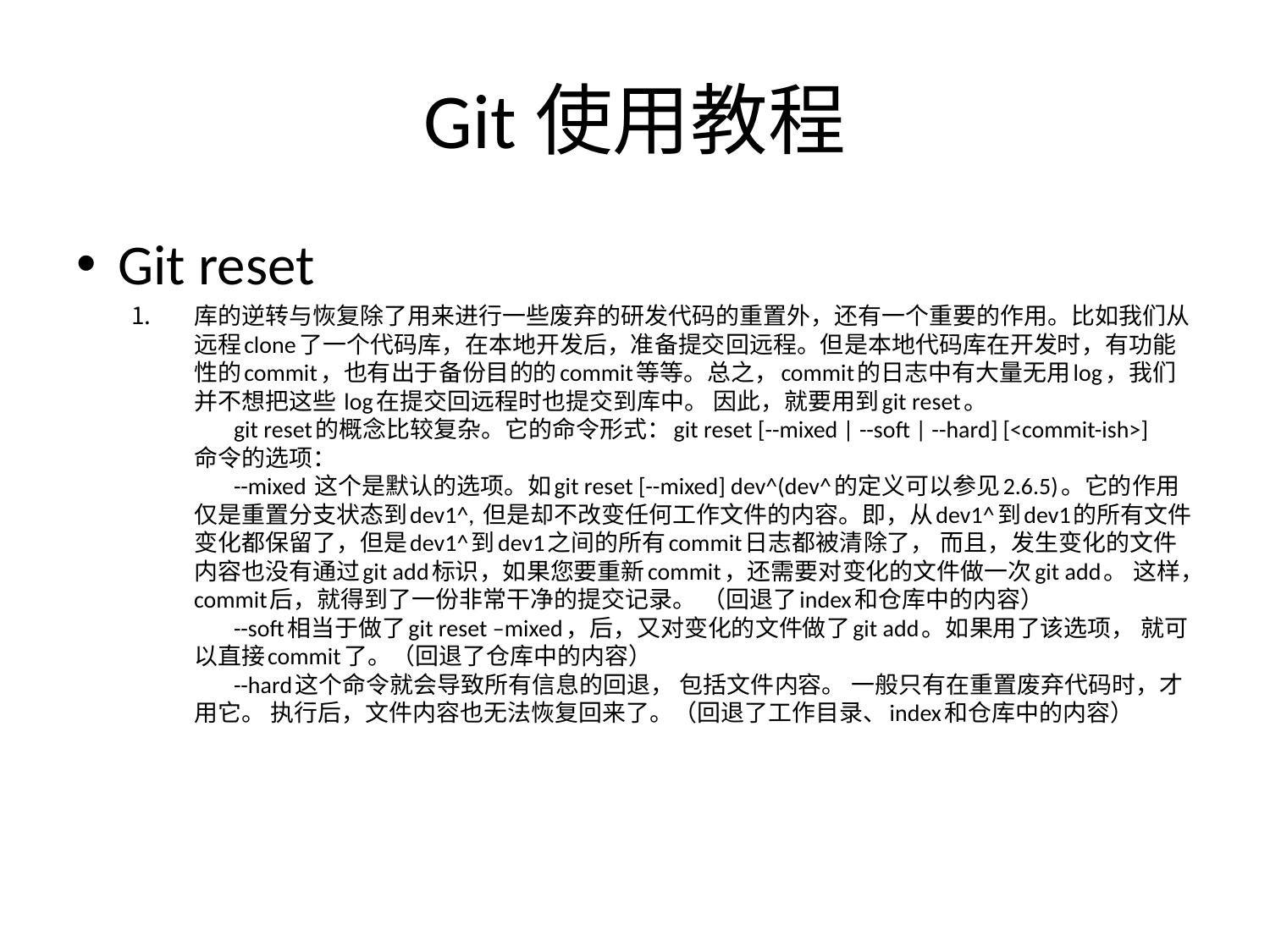

# Git使用教程
Git reset
库的逆转与恢复除了用来进行一些废弃的研发代码的重置外，还有一个重要的作用。比如我们从远程clone了一个代码库，在本地开发后，准备提交回远程。但是本地代码库在开发时，有功能性的commit，也有出于备份目的的commit等等。总之，commit的日志中有大量无用log，我们并不想把这些 log在提交回远程时也提交到库中。 因此，就要用到git reset。 
       git reset的概念比较复杂。它的命令形式：git reset [--mixed | --soft | --hard] [<commit-ish>] 
命令的选项： 
       --mixed 这个是默认的选项。如git reset [--mixed] dev^(dev^的定义可以参见2.6.5)。它的作用仅是重置分支状态到dev1^, 但是却不改变任何工作文件的内容。即，从dev1^到dev1的所有文件变化都保留了，但是dev1^到dev1之间的所有commit日志都被清除了， 而且，发生变化的文件内容也没有通过git add标识，如果您要重新commit，还需要对变化的文件做一次git add。 这样，commit后，就得到了一份非常干净的提交记录。 （回退了index和仓库中的内容） 
       --soft相当于做了git reset –mixed，后，又对变化的文件做了git add。如果用了该选项， 就可以直接commit了。（回退了仓库中的内容） 
       --hard这个命令就会导致所有信息的回退， 包括文件内容。 一般只有在重置废弃代码时，才用它。 执行后，文件内容也无法恢复回来了。（回退了工作目录、index和仓库中的内容）